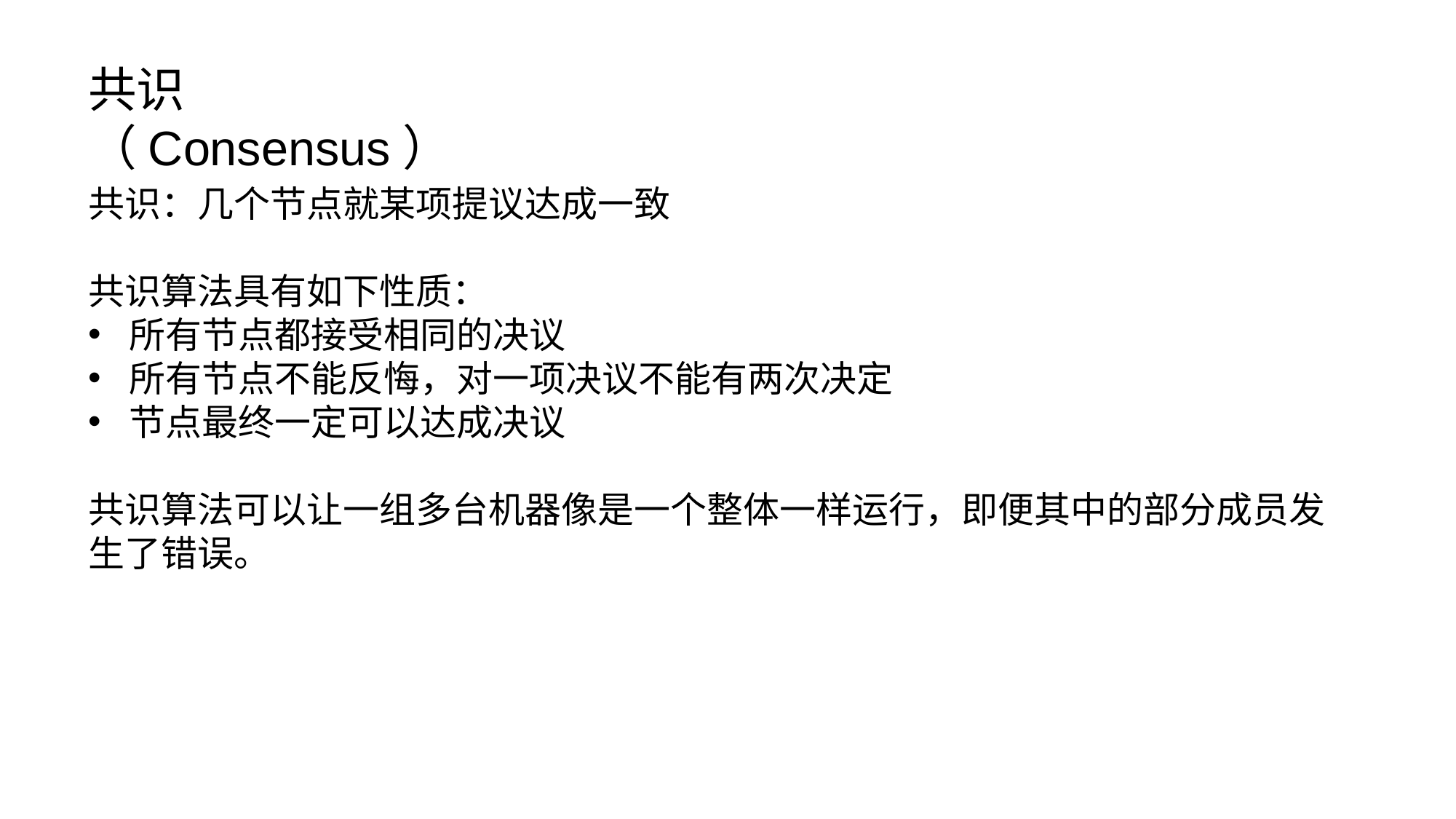

共识（Consensus）
共识：几个节点就某项提议达成一致

共识算法具有如下性质：
所有节点都接受相同的决议
所有节点不能反悔，对一项决议不能有两次决定
节点最终一定可以达成决议

共识算法可以让一组多台机器像是一个整体一样运行，即便其中的部分成员发生了错误。